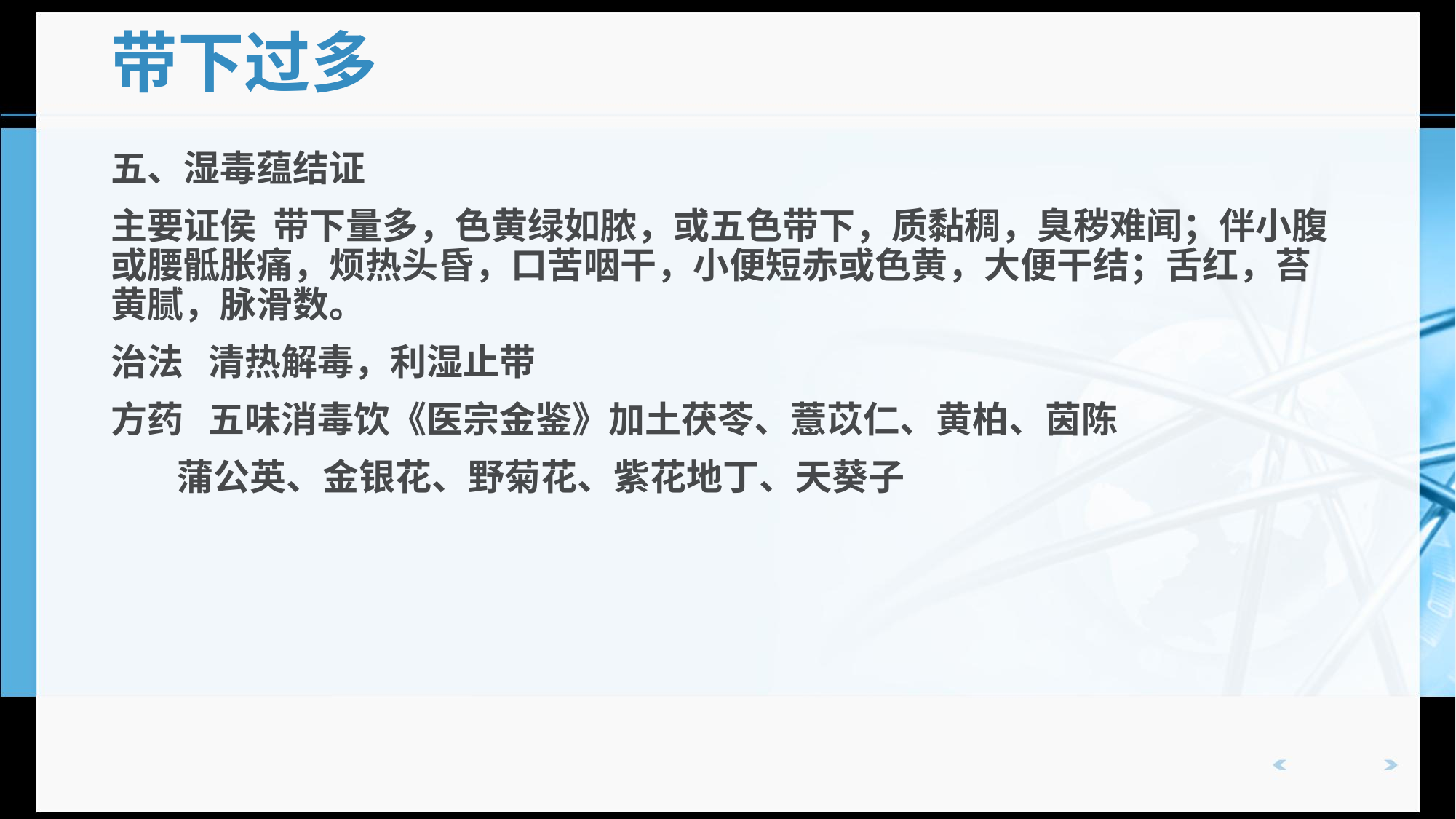

# 带下过多
五、湿毒蕴结证
主要证侯  带下量多，色黄绿如脓，或五色带下，质黏稠，臭秽难闻；伴小腹或腰骶胀痛，烦热头昏，口苦咽干，小便短赤或色黄，大便干结；舌红，苔黄腻，脉滑数。
治法   清热解毒，利湿止带
方药   五味消毒饮《医宗金鉴》加土茯苓、薏苡仁、黄柏、茵陈
       蒲公英、金银花、野菊花、紫花地丁、天葵子